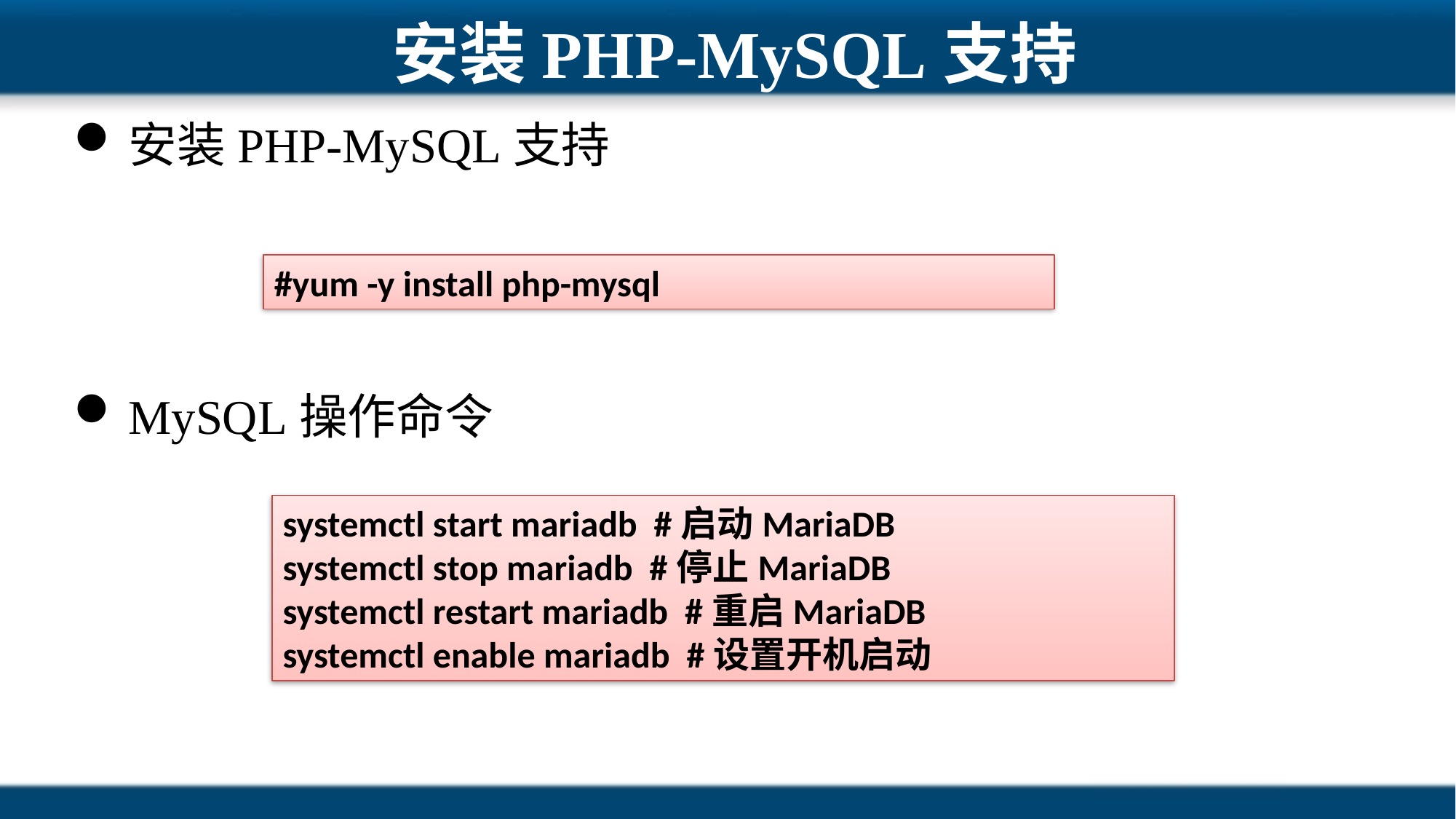

# 安装PHP-MySQL支持
安装PHP-MySQL支持

MySQL操作命令
#yum -y install php-mysql
systemctl start mariadb  #启动MariaDB
systemctl stop mariadb  #停止MariaDB
systemctl restart mariadb  #重启MariaDB
systemctl enable mariadb  #设置开机启动